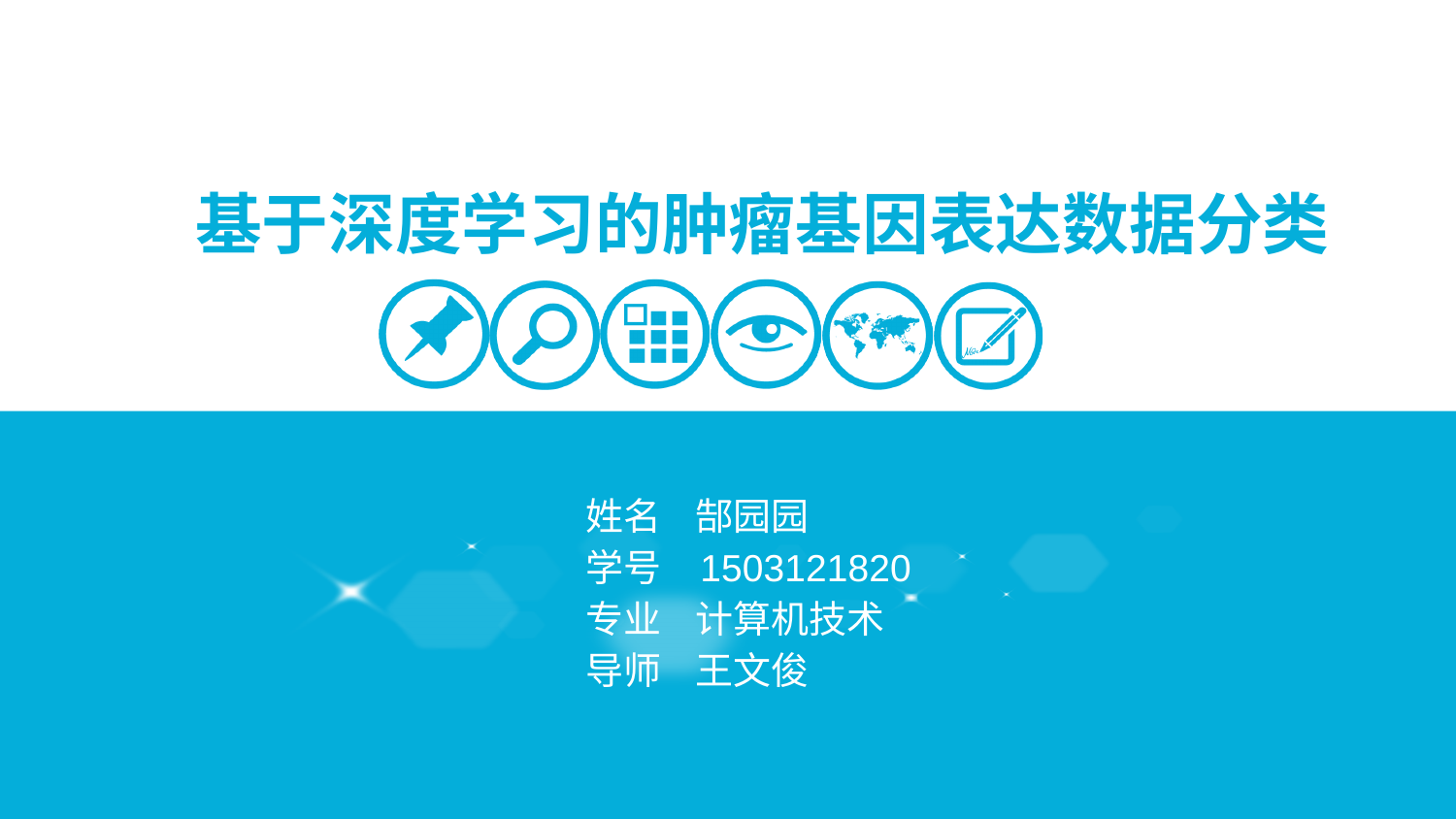

# 基于深度学习的肿瘤基因表达数据分类
姓名    郜园园
学号    1503121820
专业    计算机技术
导师    王文俊